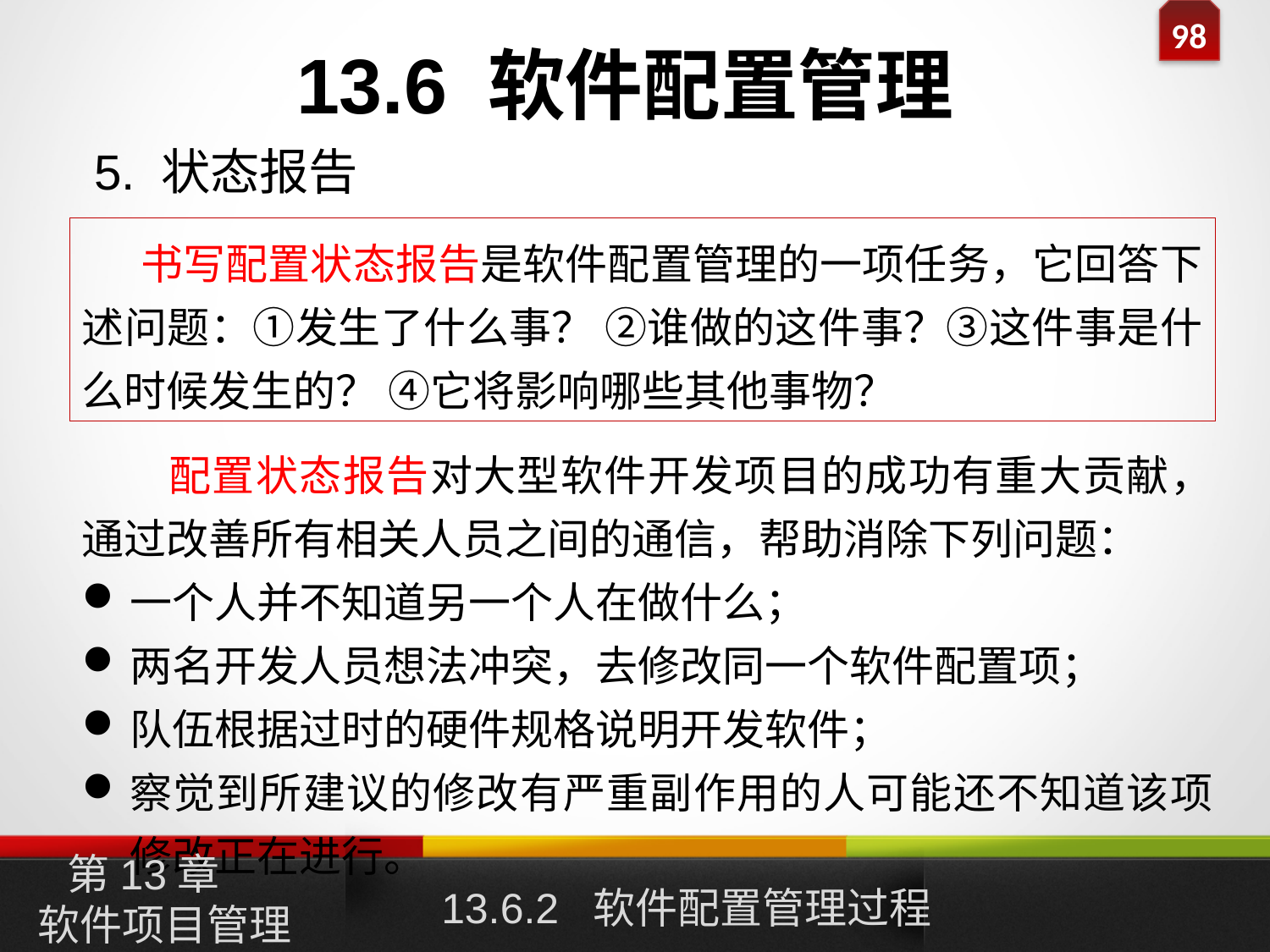

# 13.6 软件配置管理
5. 状态报告
     书写配置状态报告是软件配置管理的一项任务，它回答下述问题：①发生了什么事？ ②谁做的这件事？③这件事是什么时候发生的？ ④它将影响哪些其他事物？
       配置状态报告对大型软件开发项目的成功有重大贡献，通过改善所有相关人员之间的通信，帮助消除下列问题：
一个人并不知道另一个人在做什么；
两名开发人员想法冲突，去修改同一个软件配置项；
队伍根据过时的硬件规格说明开发软件；
察觉到所建议的修改有严重副作用的人可能还不知道该项修改正在进行。
第13章
软件项目管理
13.6.2  软件配置管理过程